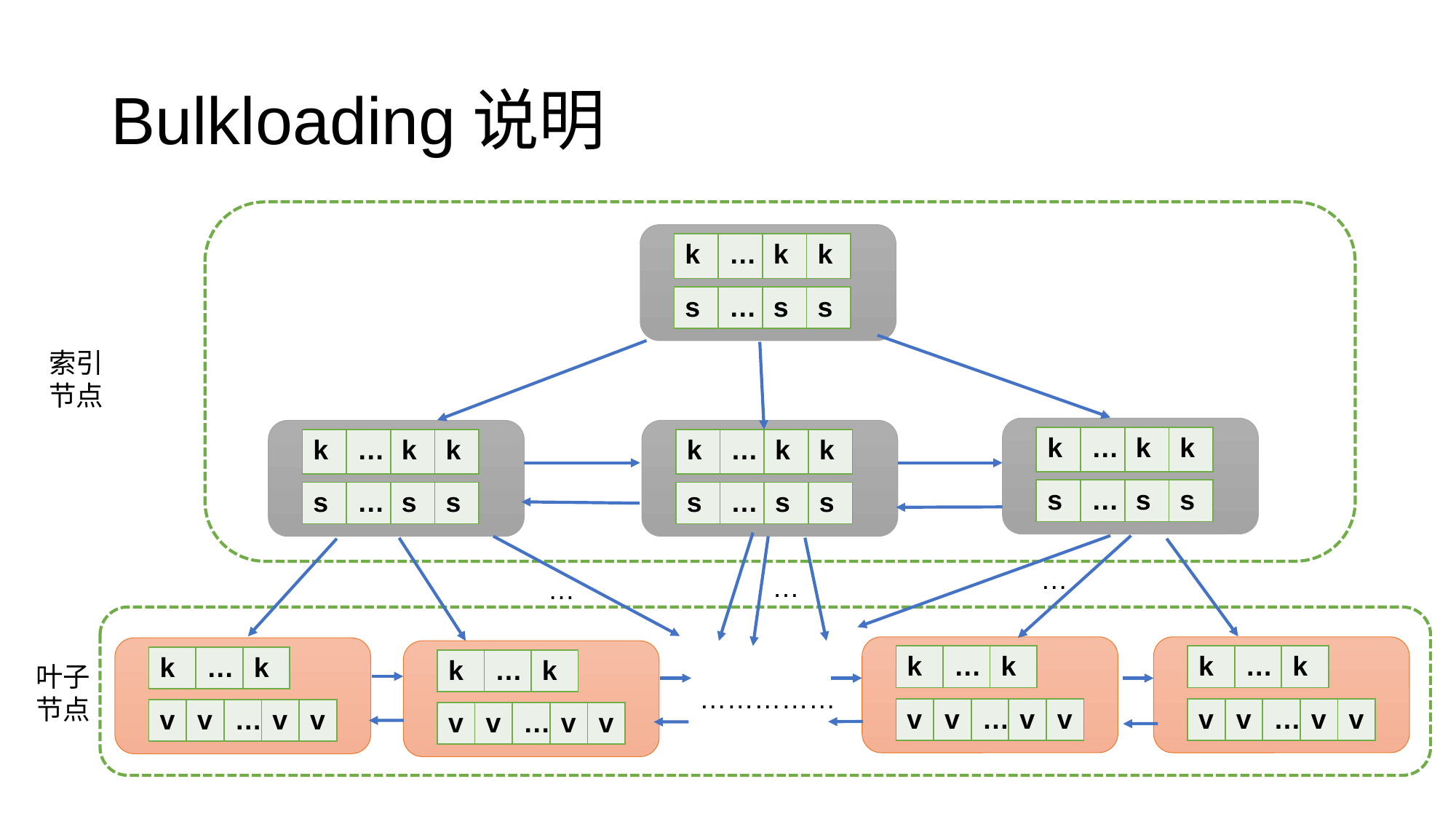

# Bulkloading说明

| k | … | k | k |
| --- | --- | --- | --- |
| s | … | s | s |
| --- | --- | --- | --- |
索引
节点

| k | … | k | k |
| --- | --- | --- | --- |
| k | … | k | k |
| --- | --- | --- | --- |
| k | … | k | k |
| --- | --- | --- | --- |
| s | … | s | s |
| --- | --- | --- | --- |
| s | … | s | s |
| --- | --- | --- | --- |
| s | … | s | s |
| --- | --- | --- | --- |
…
…
…

| k | … | k |
| --- | --- | --- |
| k | … | k |
| --- | --- | --- |
| k | … | k |
| --- | --- | --- |
| k | … | k |
| --- | --- | --- |
叶子
节点
……………
| v | v | … | v | v |
| --- | --- | --- | --- | --- |
| v | v | … | v | v |
| --- | --- | --- | --- | --- |
| v | v | … | v | v |
| --- | --- | --- | --- | --- |
| v | v | … | v | v |
| --- | --- | --- | --- | --- |